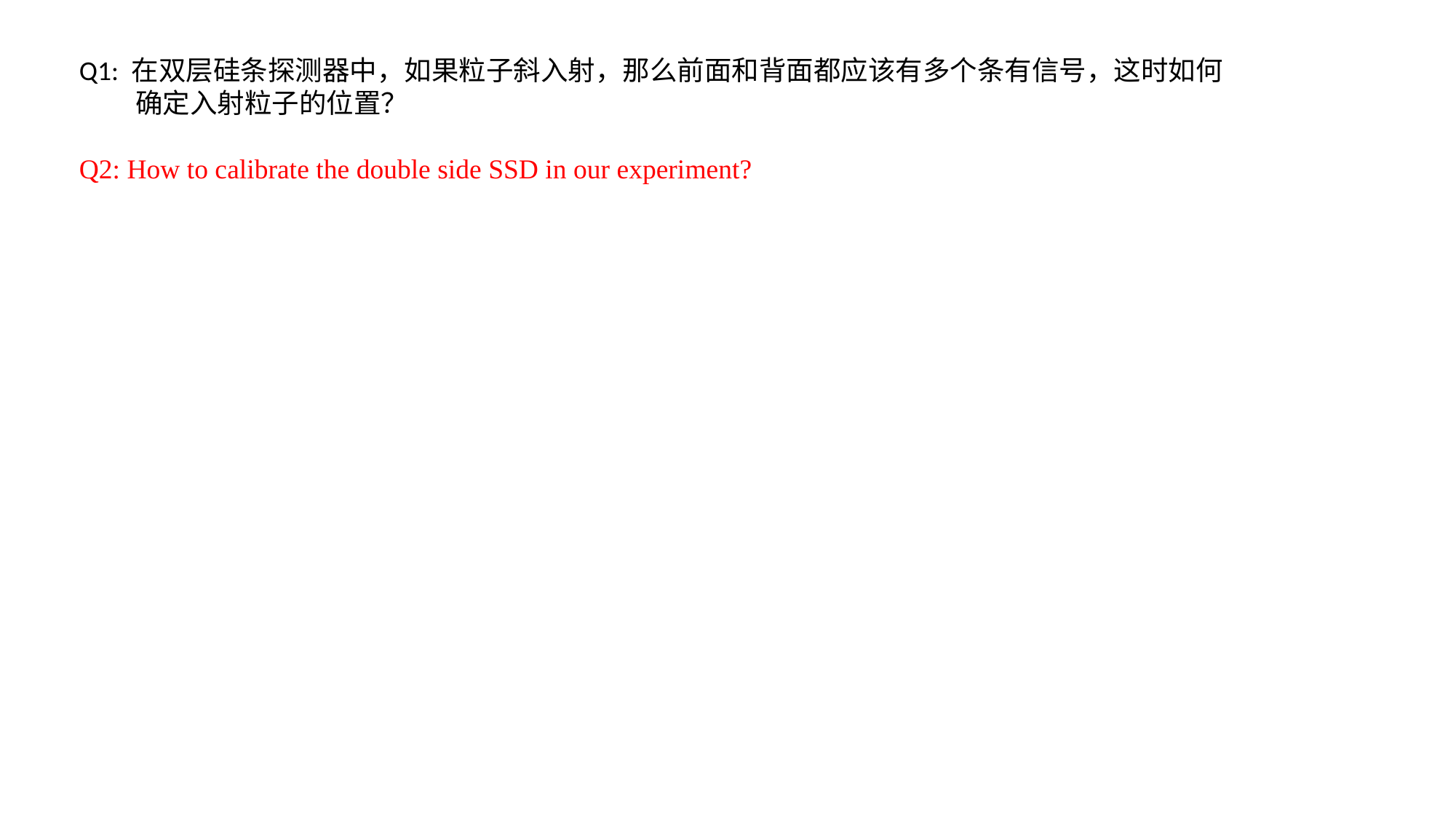

Q1: 在双层硅条探测器中，如果粒子斜入射，那么前面和背面都应该有多个条有信号，这时如何
        确定入射粒子的位置？
Q2: How to calibrate the double side SSD in our experiment?